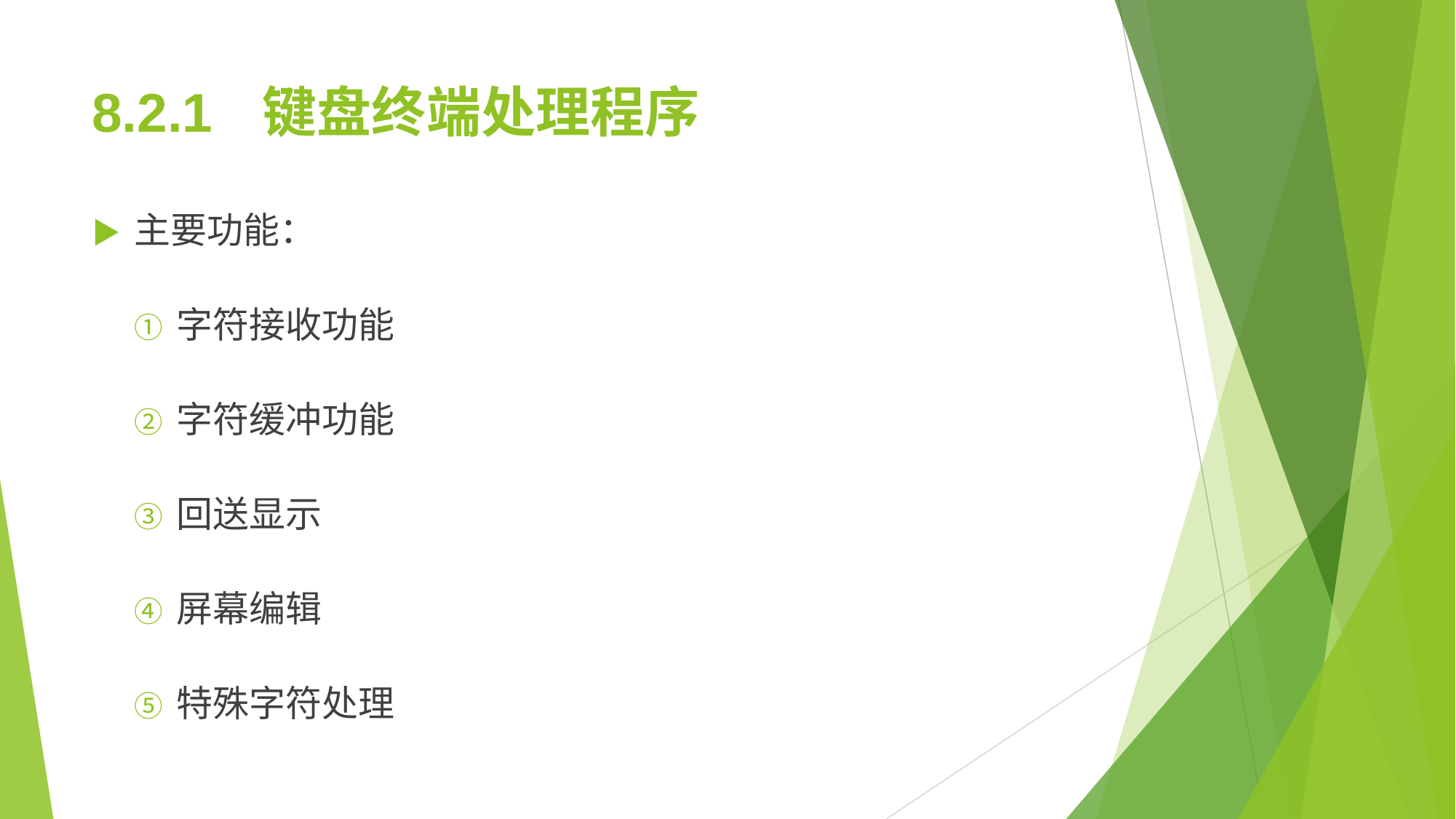

# 8.2.1	键盘终端处理程序
▶	主要功能：

① 字符接收功能

② 字符缓冲功能

③ 回送显示

④ 屏幕编辑

⑤ 特殊字符处理